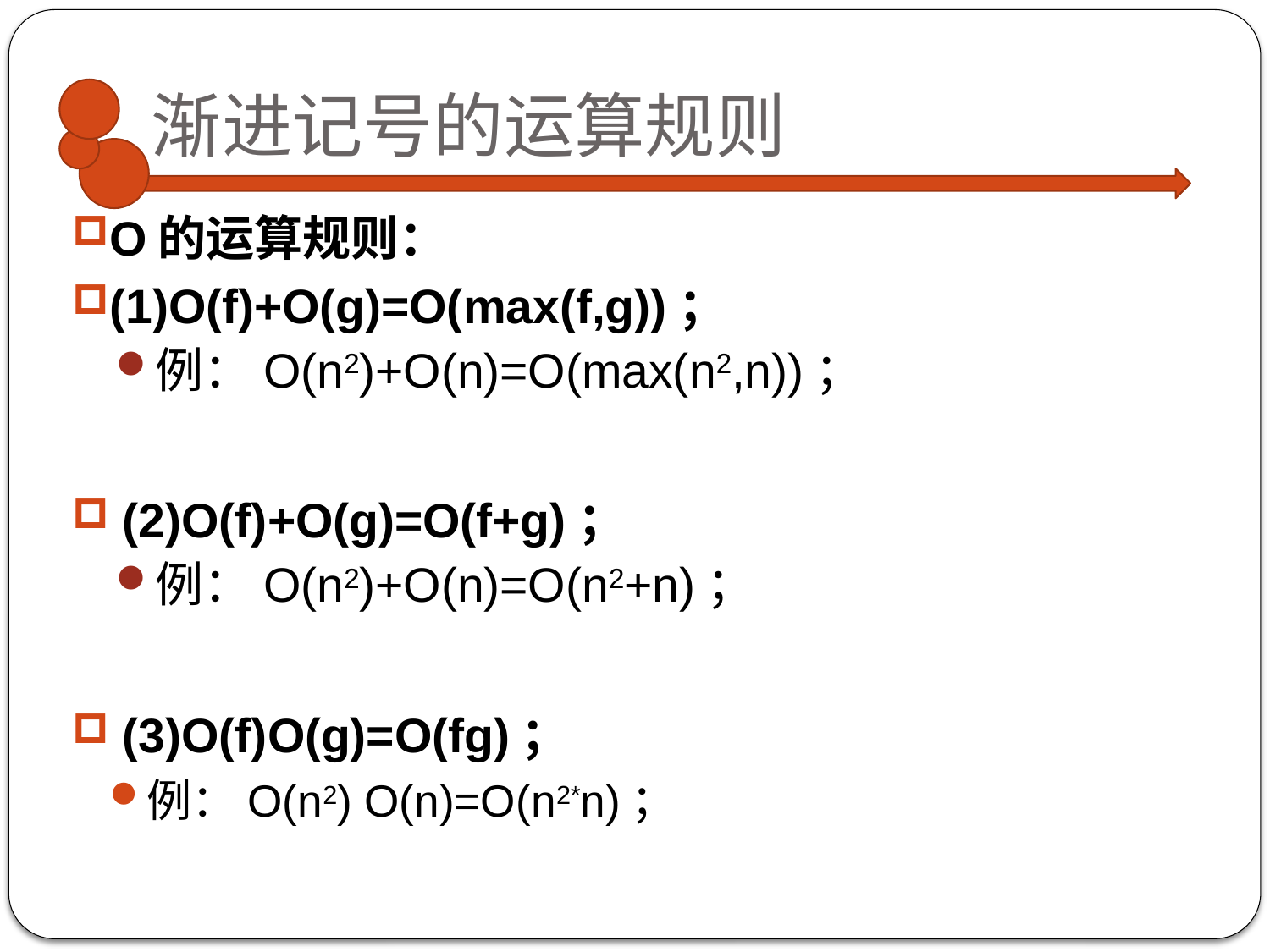

# 渐进记号的运算规则
O的运算规则：
(1)O(f)+O(g)=O(max(f,g))；
例：O(n2)+O(n)=O(max(n2,n))；

 (2)O(f)+O(g)=O(f+g)；
例：O(n2)+O(n)=O(n2+n)；

 (3)O(f)O(g)=O(fg)；
例：O(n2) O(n)=O(n2*n)；